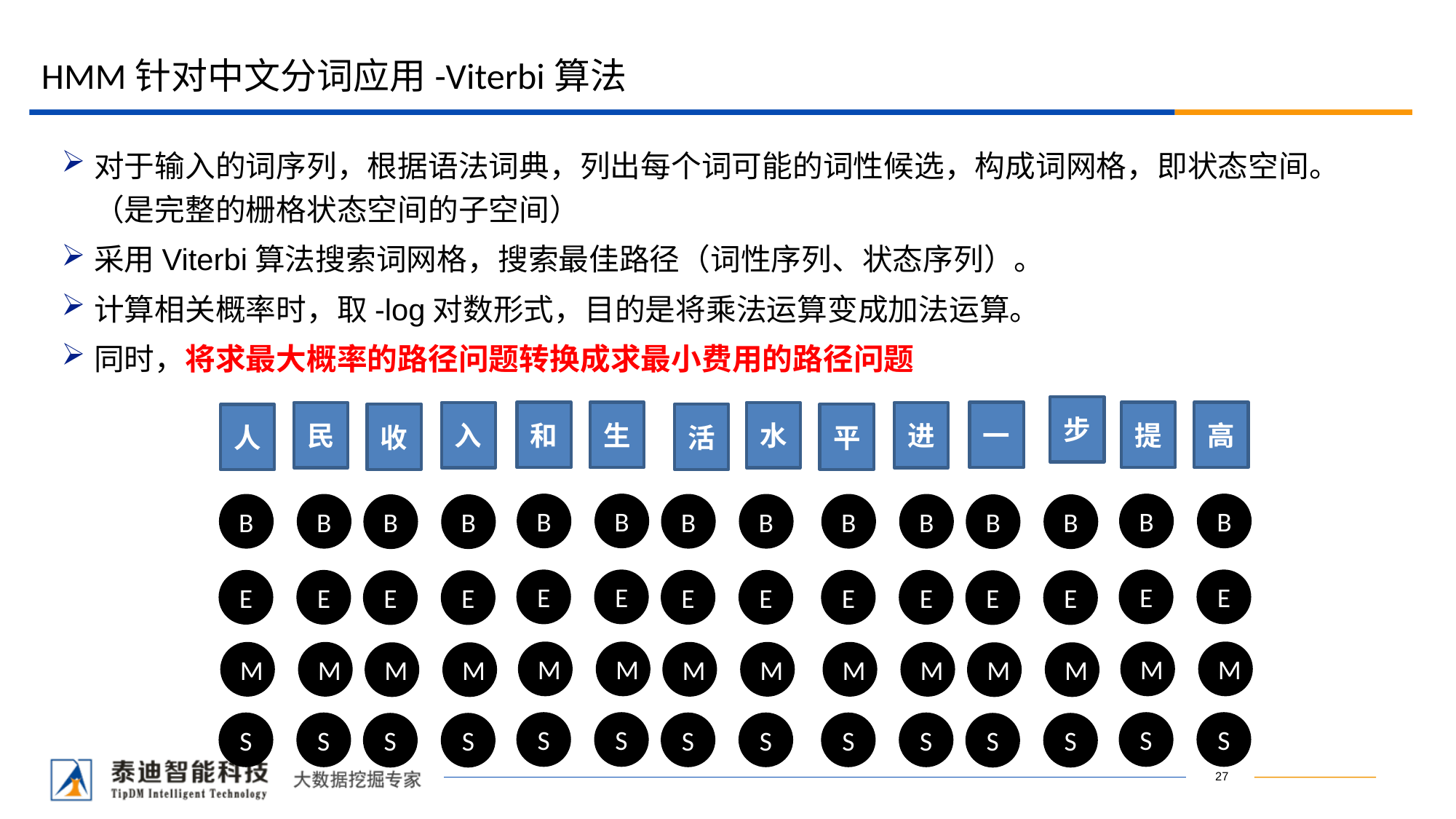

# HMM针对中文分词应用-Viterbi算法
对于输入的词序列，根据语法词典，列出每个词可能的词性候选，构成词网格，即状态空间。（是完整的栅格状态空间的子空间）
采用Viterbi算法搜索词网格，搜索最佳路径（词性序列、状态序列）。
计算相关概率时，取-log对数形式，目的是将乘法运算变成加法运算。
同时，将求最大概率的路径问题转换成求最小费用的路径问题
步
和
生
一
提
高
民
入
水
进
收
活
平
人
B
B
B
B
B
B
B
B
B
B
B
B
B
B
E
E
E
E
E
E
E
E
E
E
E
E
E
E
M
M
M
M
M
M
M
M
M
M
M
M
M
M
S
S
S
S
S
S
S
S
S
S
S
S
S
S